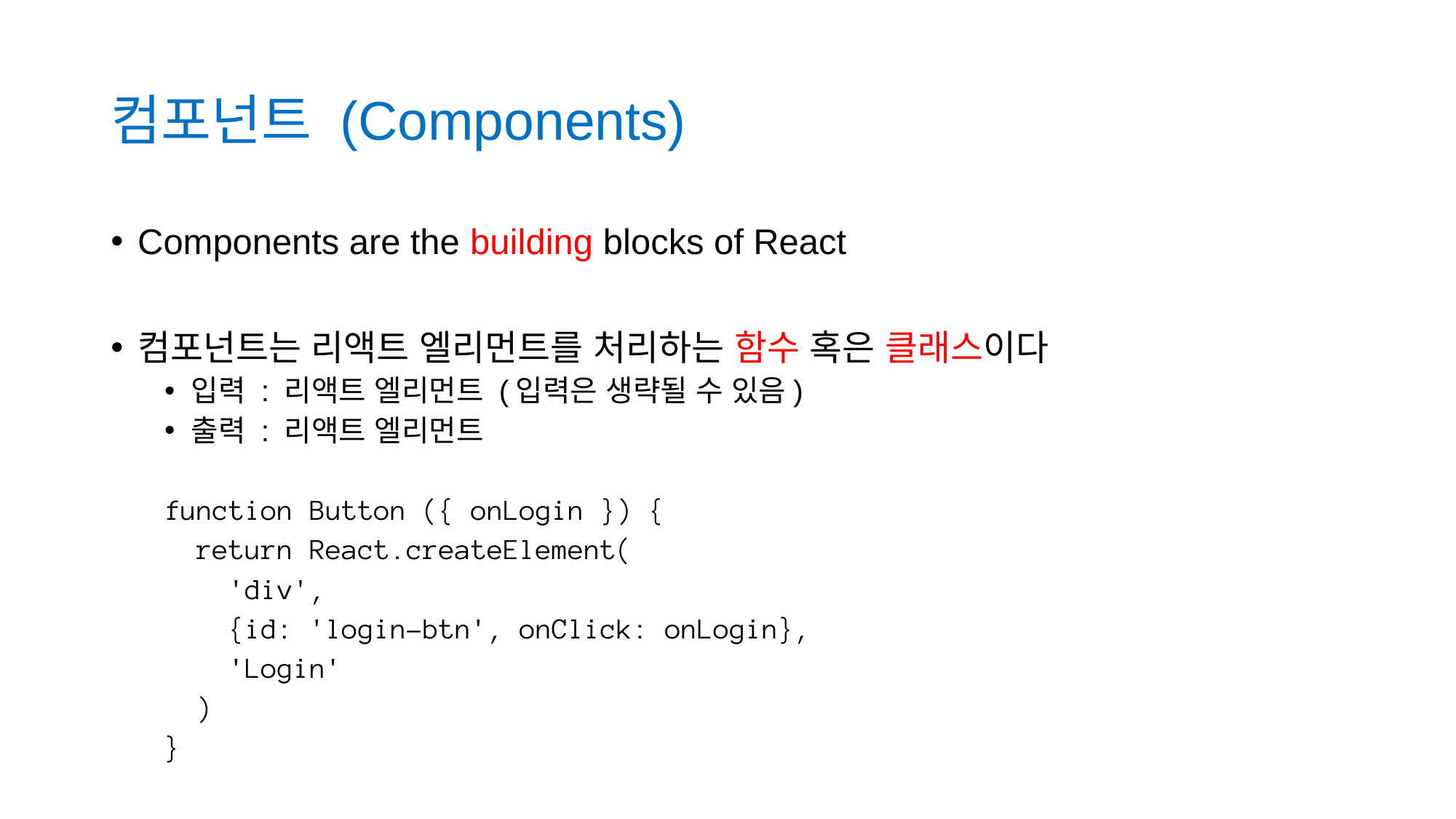

# 컴포넌트 (Components)
Components are the building blocks of React

컴포넌트는 리액트 엘리먼트를 처리하는 함수 혹은 클래스이다
입력 : 리액트 엘리먼트 (입력은 생략될 수 있음)
출력 : 리액트 엘리먼트

function Button ({ onLogin }) {
  return React.createElement(
    'div',
    {id: 'login-btn', onClick: onLogin},
    'Login'
  )
}